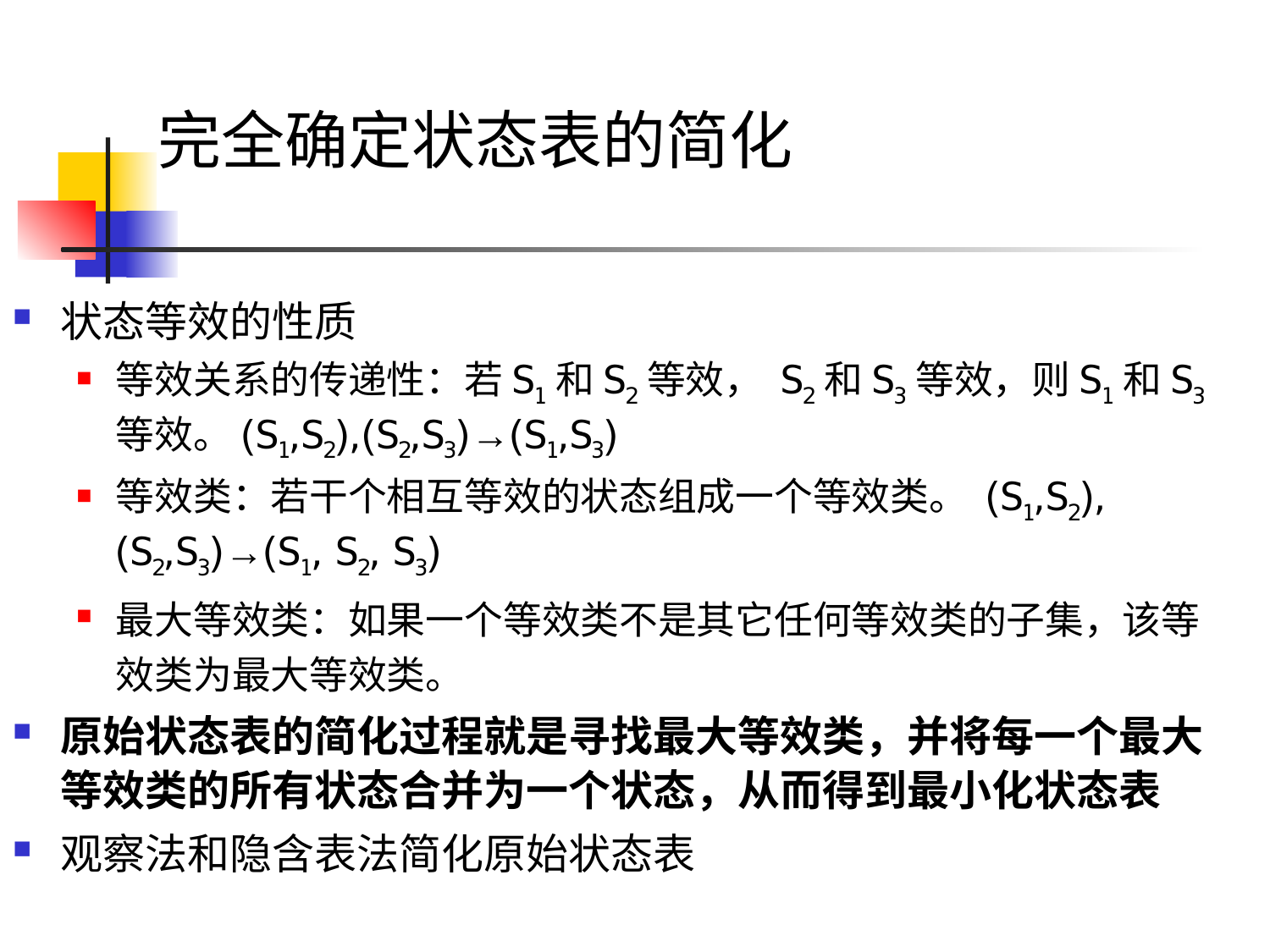

# 完全确定状态表的简化
状态等效的性质
等效关系的传递性：若S1和S2等效， S2和S3等效，则S1和S3等效。(S1,S2),(S2,S3)→(S1,S3)
等效类：若干个相互等效的状态组成一个等效类。 (S1,S2),(S2,S3)→(S1, S2, S3)
最大等效类：如果一个等效类不是其它任何等效类的子集，该等效类为最大等效类。
原始状态表的简化过程就是寻找最大等效类，并将每一个最大等效类的所有状态合并为一个状态，从而得到最小化状态表
观察法和隐含表法简化原始状态表